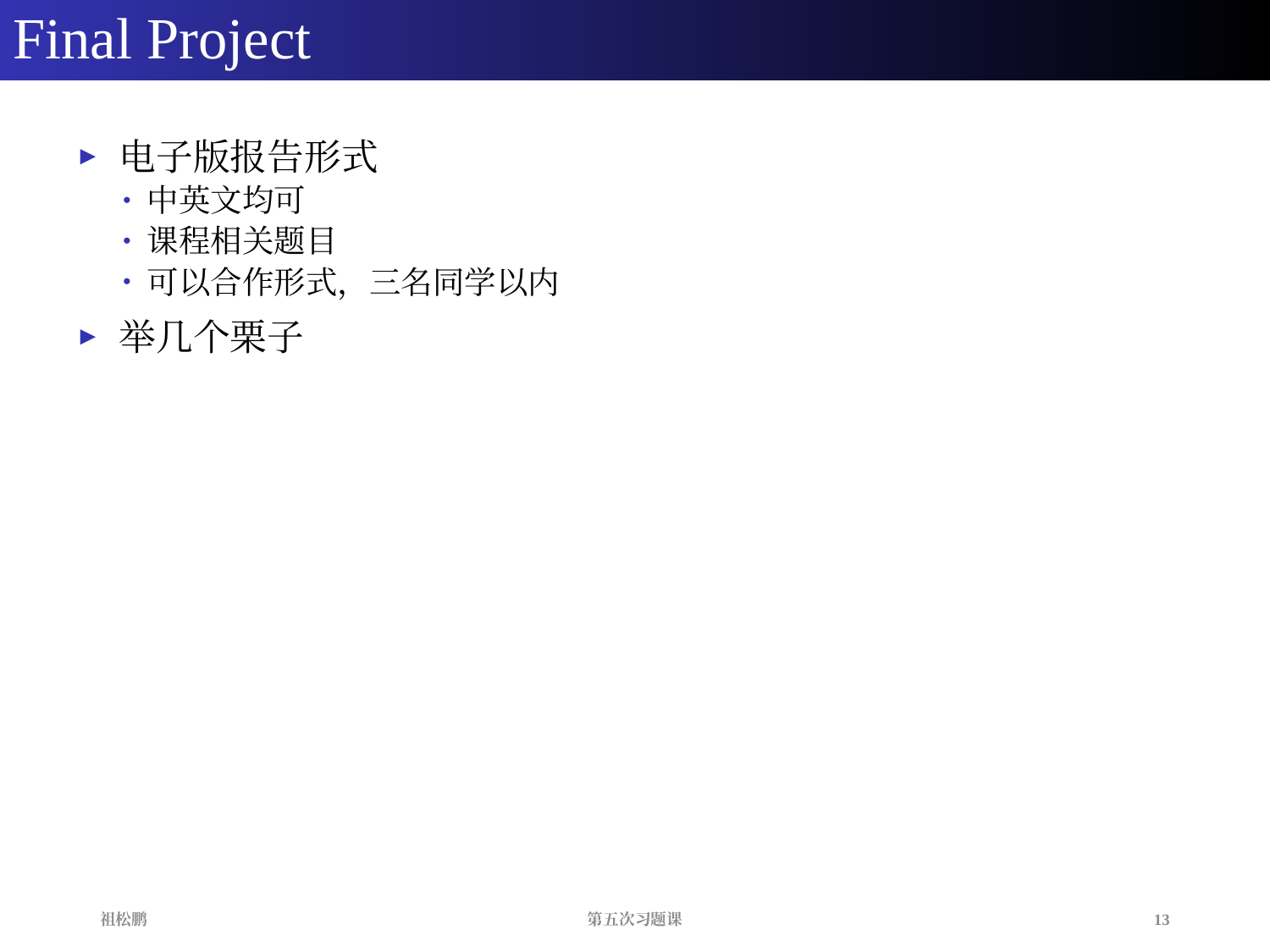

# Final Project
 电子版报告形式
中英文均可
课程相关题目
可以合作形式，三名同学以内
 举几个栗子
13
第五次习题课
祖松鹏